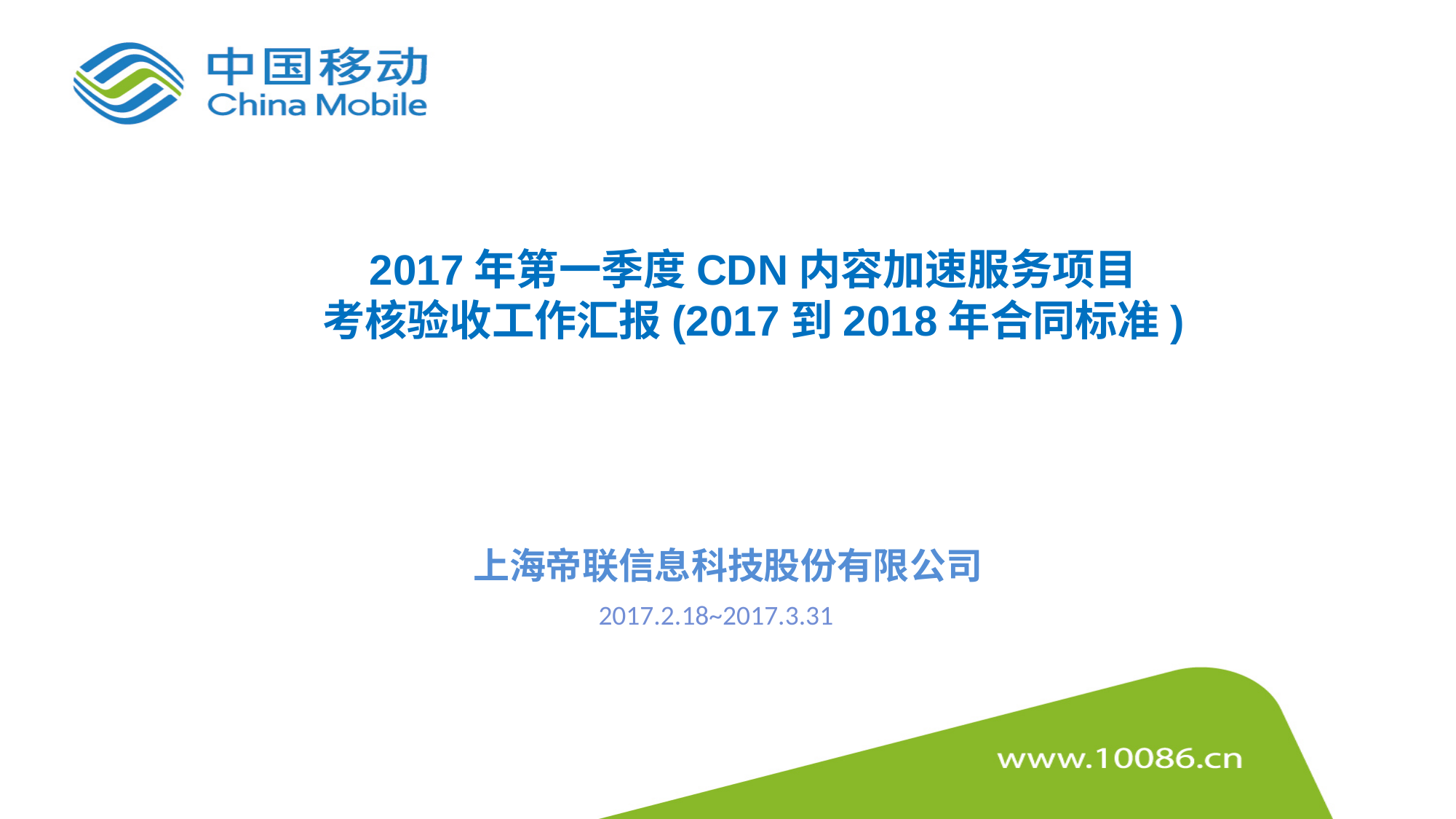

2017年第一季度CDN内容加速服务项目
考核验收工作汇报(2017到2018年合同标准)
上海帝联信息科技股份有限公司
2017.2.18~2017.3.31